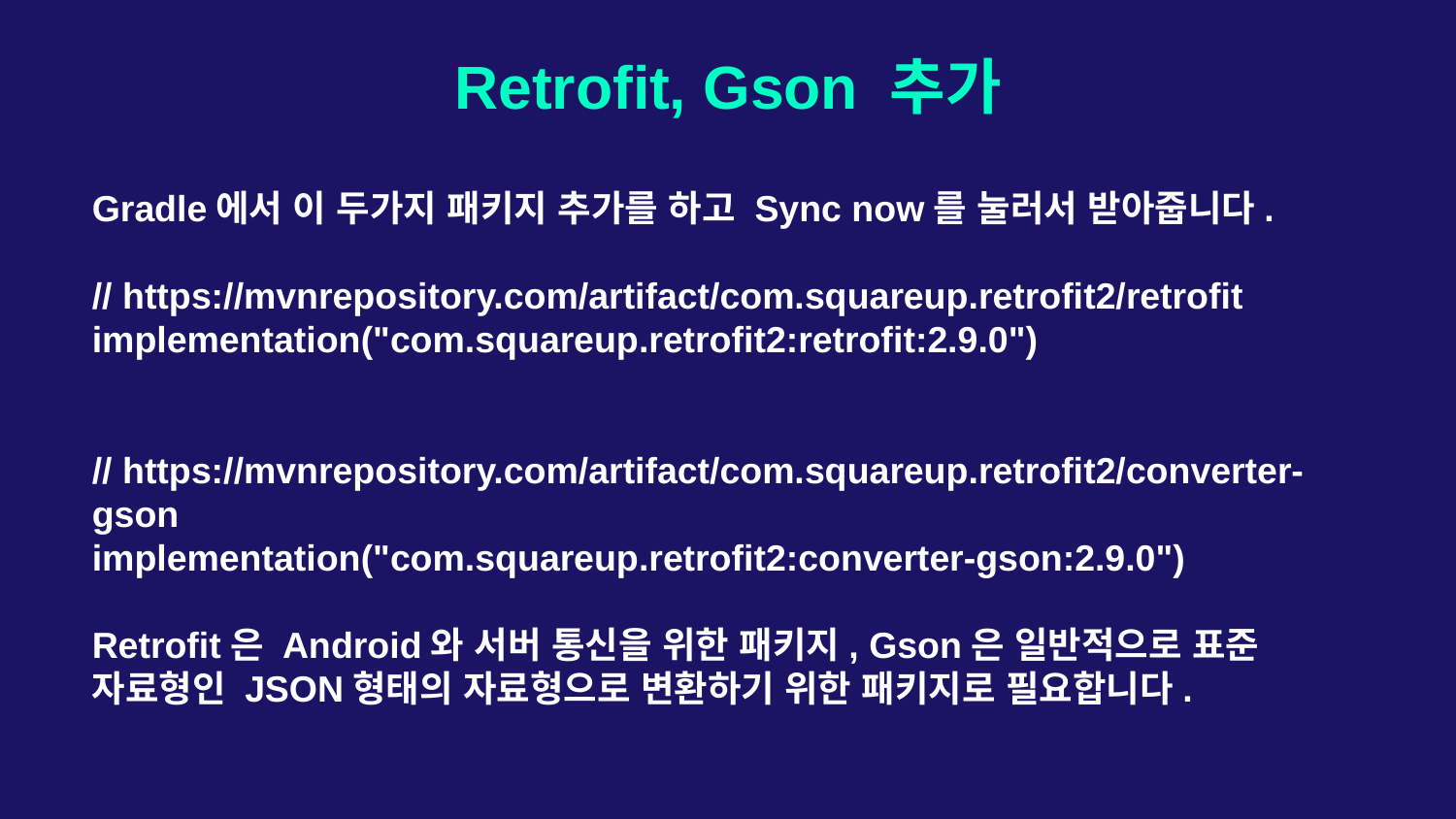

Retrofit, Gson 추가
Gradle에서 이 두가지 패키지 추가를 하고 Sync now를 눌러서 받아줍니다.

// https://mvnrepository.com/artifact/com.squareup.retrofit2/retrofit
implementation("com.squareup.retrofit2:retrofit:2.9.0")

// https://mvnrepository.com/artifact/com.squareup.retrofit2/converter-gson
implementation("com.squareup.retrofit2:converter-gson:2.9.0")

Retrofit은 Android와 서버 통신을 위한 패키지, Gson은 일반적으로 표준 자료형인 JSON형태의 자료형으로 변환하기 위한 패키지로 필요합니다.